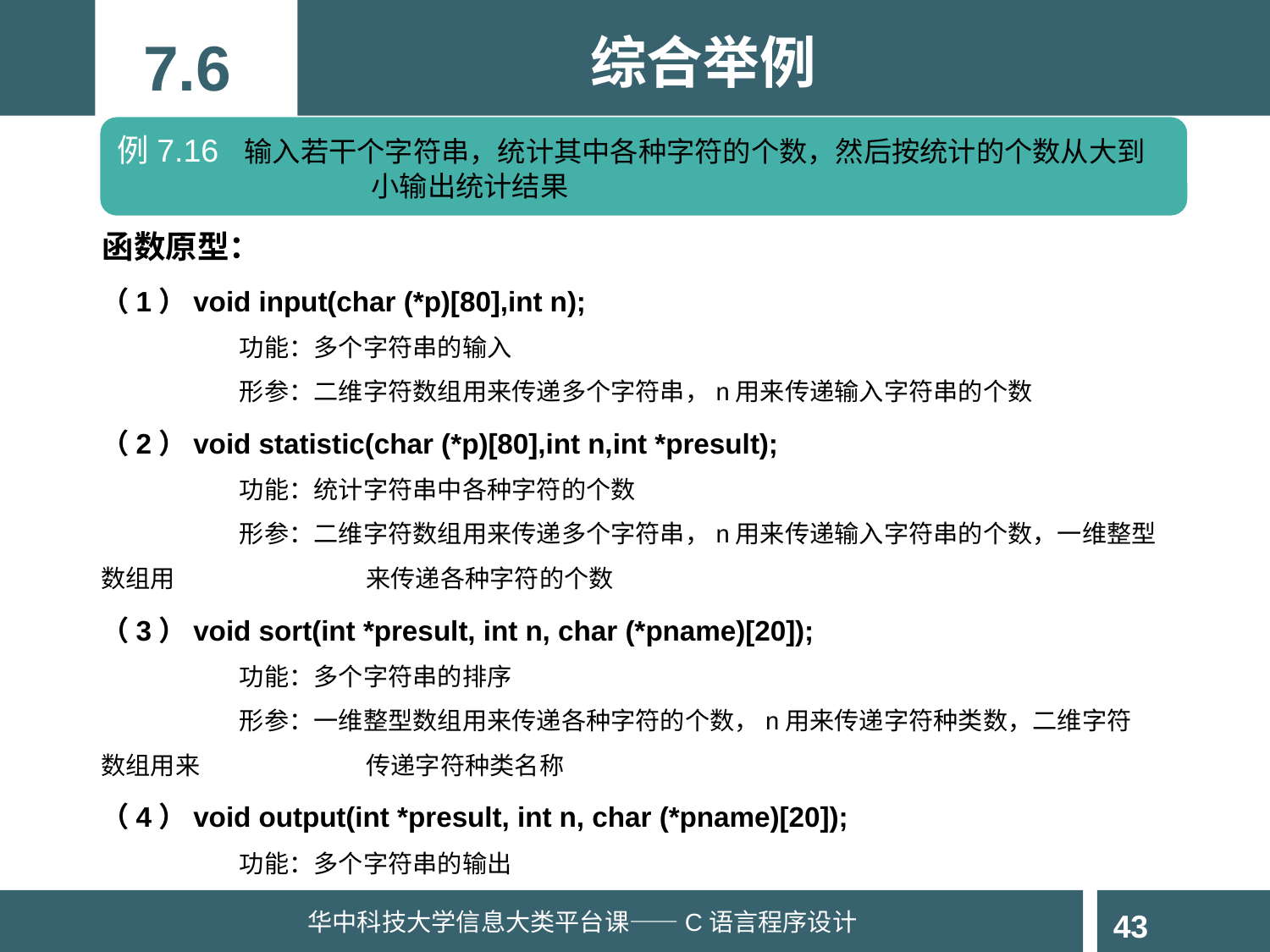

综合举例
7.6
例7.16	输入若干个字符串，统计其中各种字符的个数，然后按统计的个数从大到		小输出统计结果
函数原型：
（1）void input(char (*p)[80],int n);
	 功能：多个字符串的输入
	 形参：二维字符数组用来传递多个字符串，n用来传递输入字符串的个数
（2）void statistic(char (*p)[80],int n,int *presult);
	 功能：统计字符串中各种字符的个数
	 形参：二维字符数组用来传递多个字符串，n用来传递输入字符串的个数，一维整型数组用		  来传递各种字符的个数
（3）void sort(int *presult, int n, char (*pname)[20]);
	 功能：多个字符串的排序
	 形参：一维整型数组用来传递各种字符的个数，n用来传递字符种类数，二维字符数组用来		  传递字符种类名称
（4）void output(int *presult, int n, char (*pname)[20]);
	 功能：多个字符串的输出